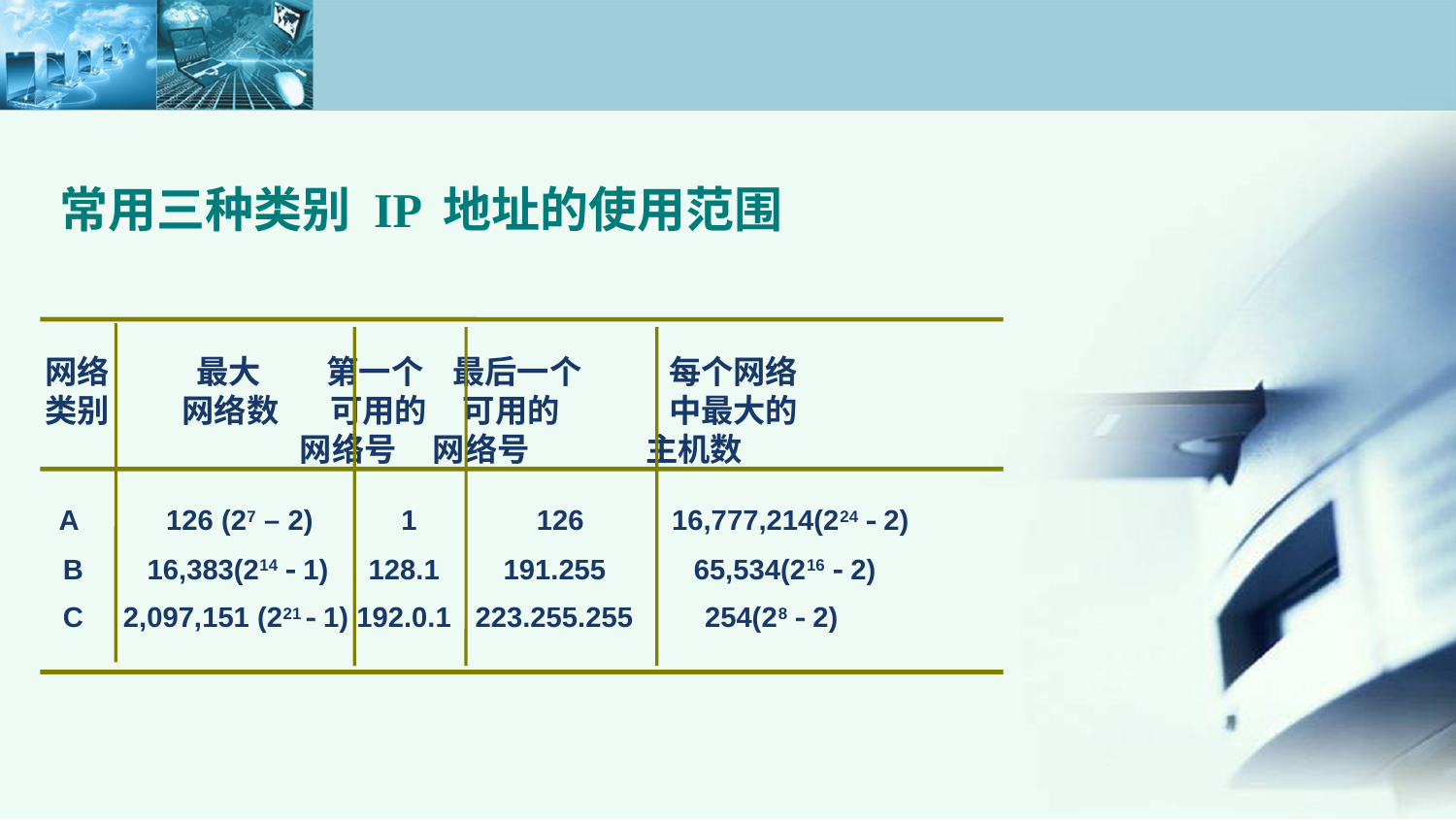

常用三种类别 IP 地址的使用范围

  网络            最大         第一个    最后一个            每个网络
  类别          网络数       可用的     可用的               中最大的
                                     网络号     网络号                主机数
    A           126 (27 – 2)           1               126           16,777,214(224 − 2)
     B        16,383(214 − 1)     128.1        191.255           65,534(216 − 2)
     C     2,097,151 (221 − 1) 192.0.1   223.255.255         254(28 − 2)